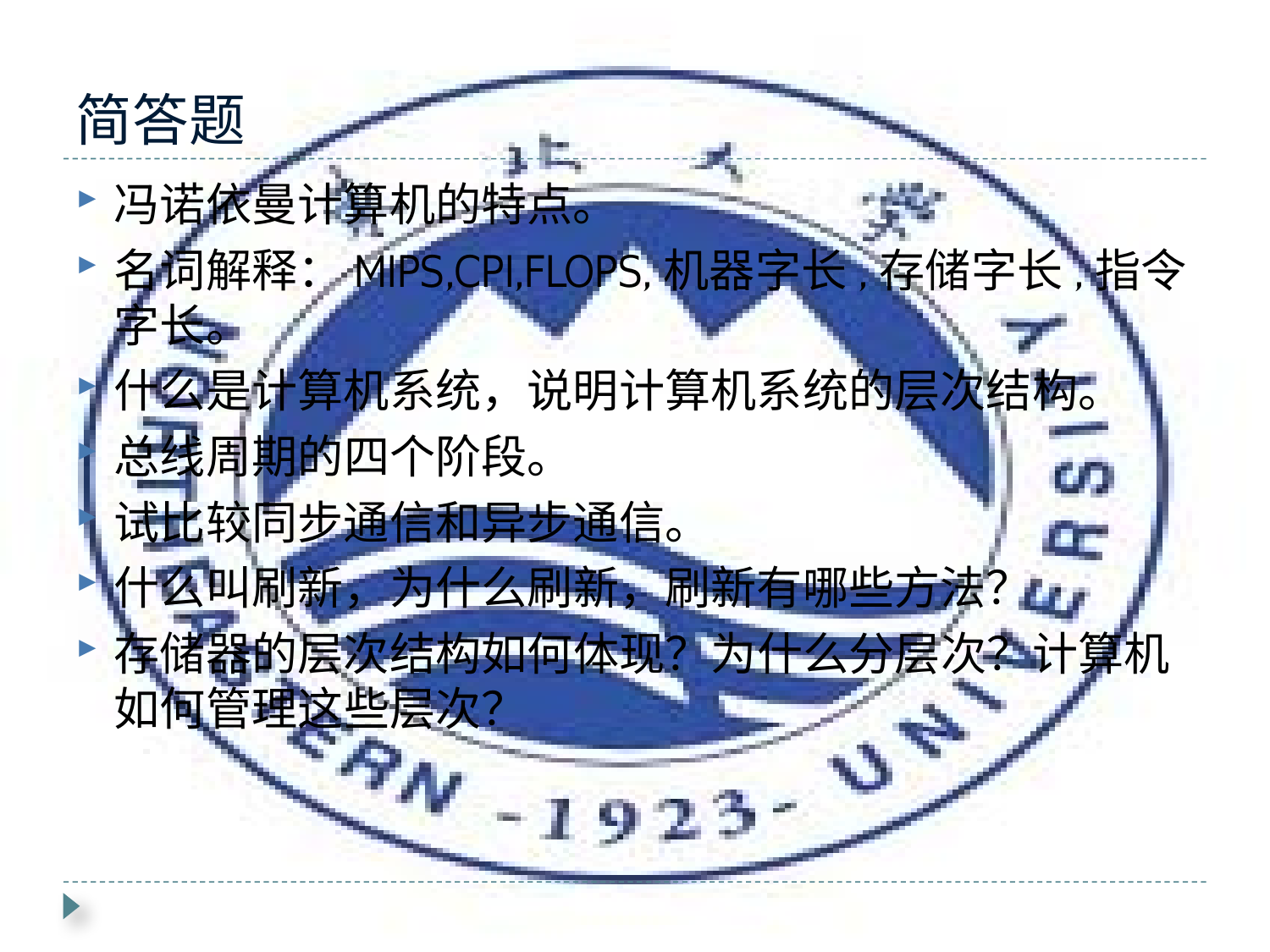

# 简答题
冯诺依曼计算机的特点。
名词解释：MIPS,CPI,FLOPS,机器字长,存储字长,指令字长。
什么是计算机系统，说明计算机系统的层次结构。
总线周期的四个阶段。
试比较同步通信和异步通信。
什么叫刷新，为什么刷新，刷新有哪些方法？
存储器的层次结构如何体现？为什么分层次？计算机如何管理这些层次？